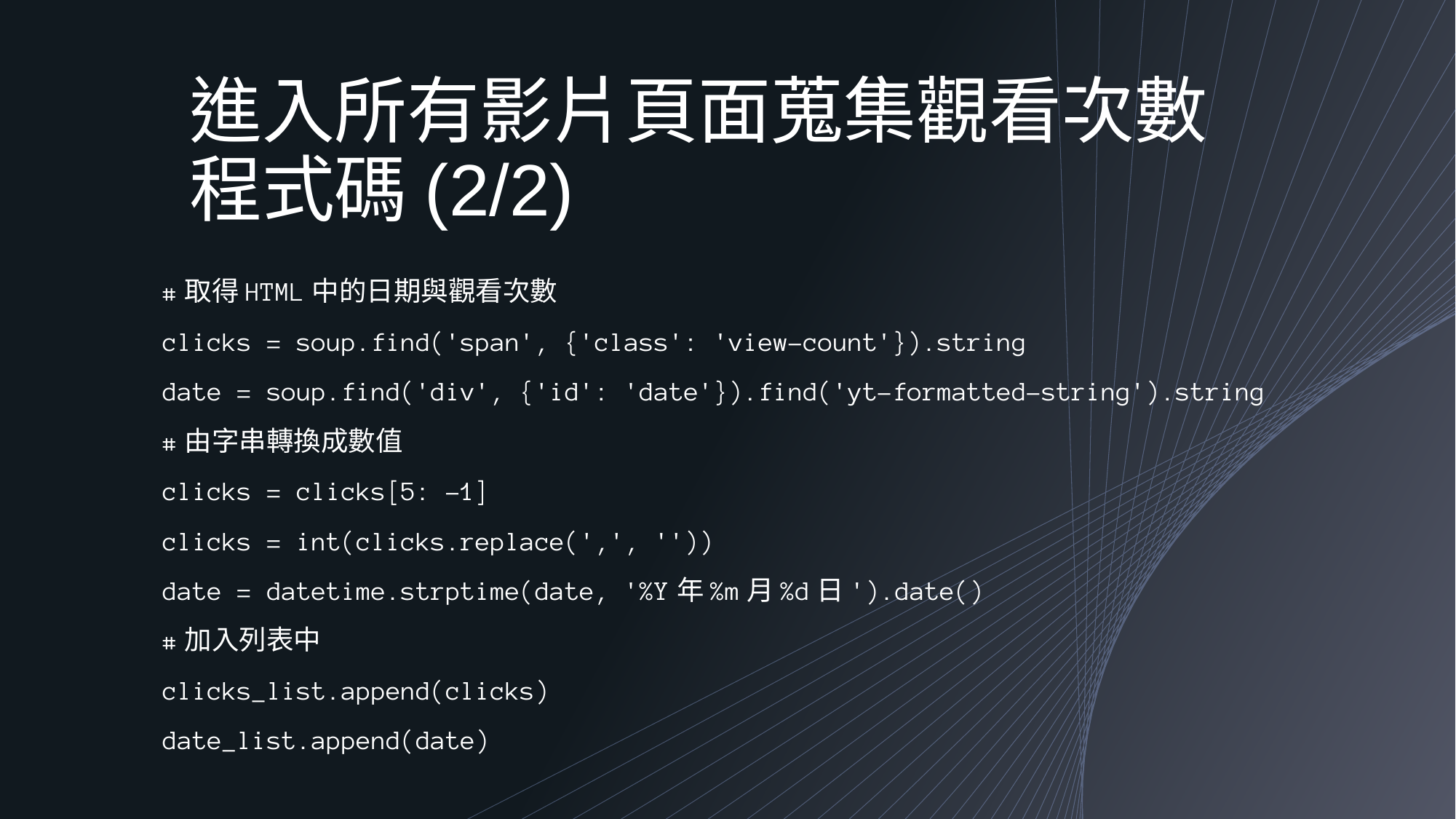

# 進入所有影片頁面蒐集觀看次數程式碼(2/2)

    #取得HTML中的日期與觀看次數
    clicks = soup.find('span', {'class': 'view-count'}).string
    date = soup.find('div', {'id': 'date'}).find('yt-formatted-string').string
    #由字串轉換成數值
    clicks = clicks[5: -1]
    clicks = int(clicks.replace(',', ''))
    date = datetime.strptime(date, '%Y年%m月%d日').date()
    #加入列表中
    clicks_list.append(clicks)
    date_list.append(date)